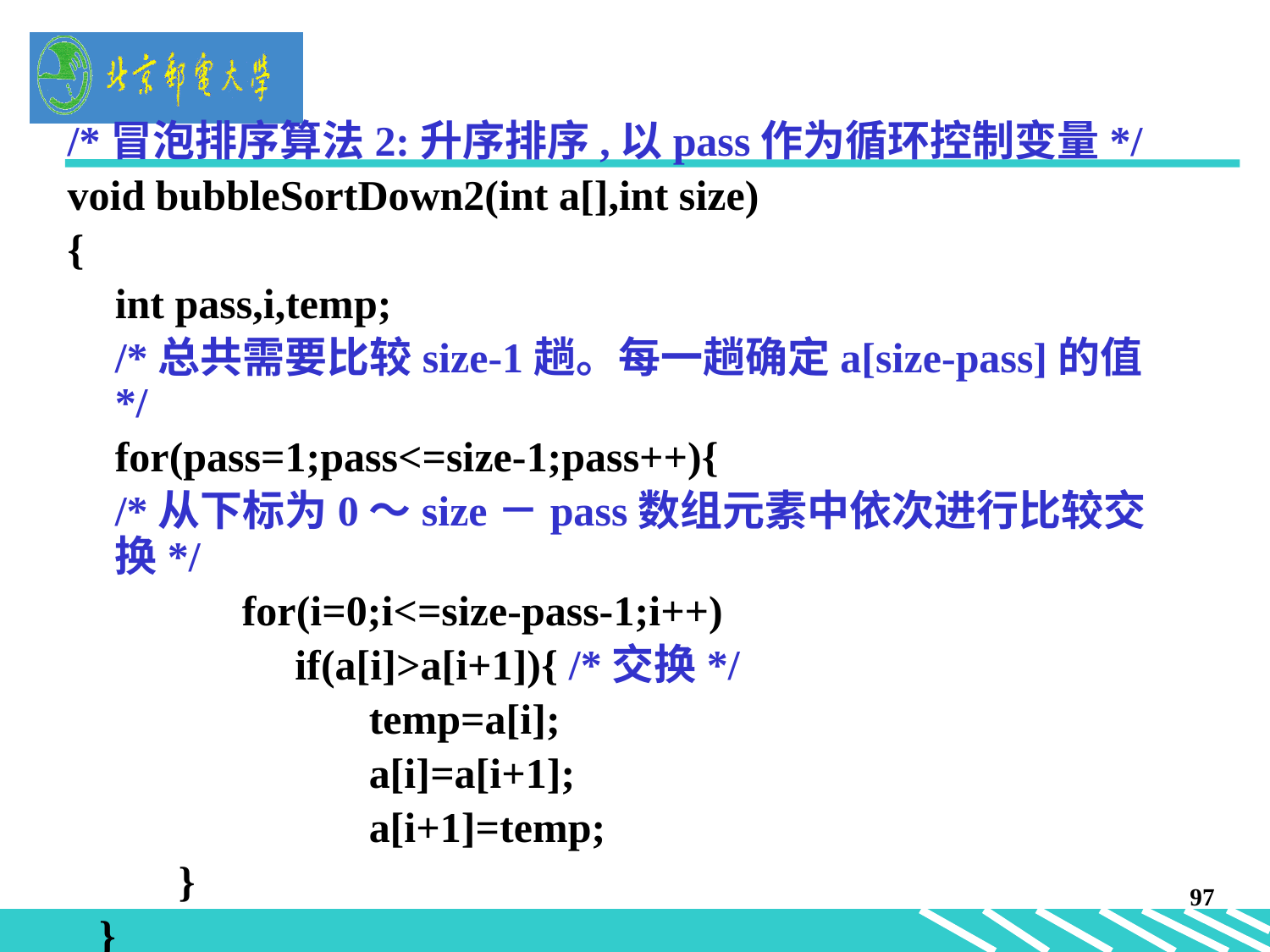

/*冒泡排序算法2:升序排序,以pass作为循环控制变量*/
void bubbleSortDown2(int a[],int size)
{
	int pass,i,temp;
	/*总共需要比较size-1趟。每一趟确定a[size-pass]的值*/
 	for(pass=1;pass<=size-1;pass++){
	/*从下标为0～size－pass数组元素中依次进行比较交换*/
	 	for(i=0;i<=size-pass-1;i++)
	 	     if(a[i]>a[i+1]){ /*交换*/
			temp=a[i];
			a[i]=a[i+1];
			a[i+1]=temp;
	      }
   }
}
97